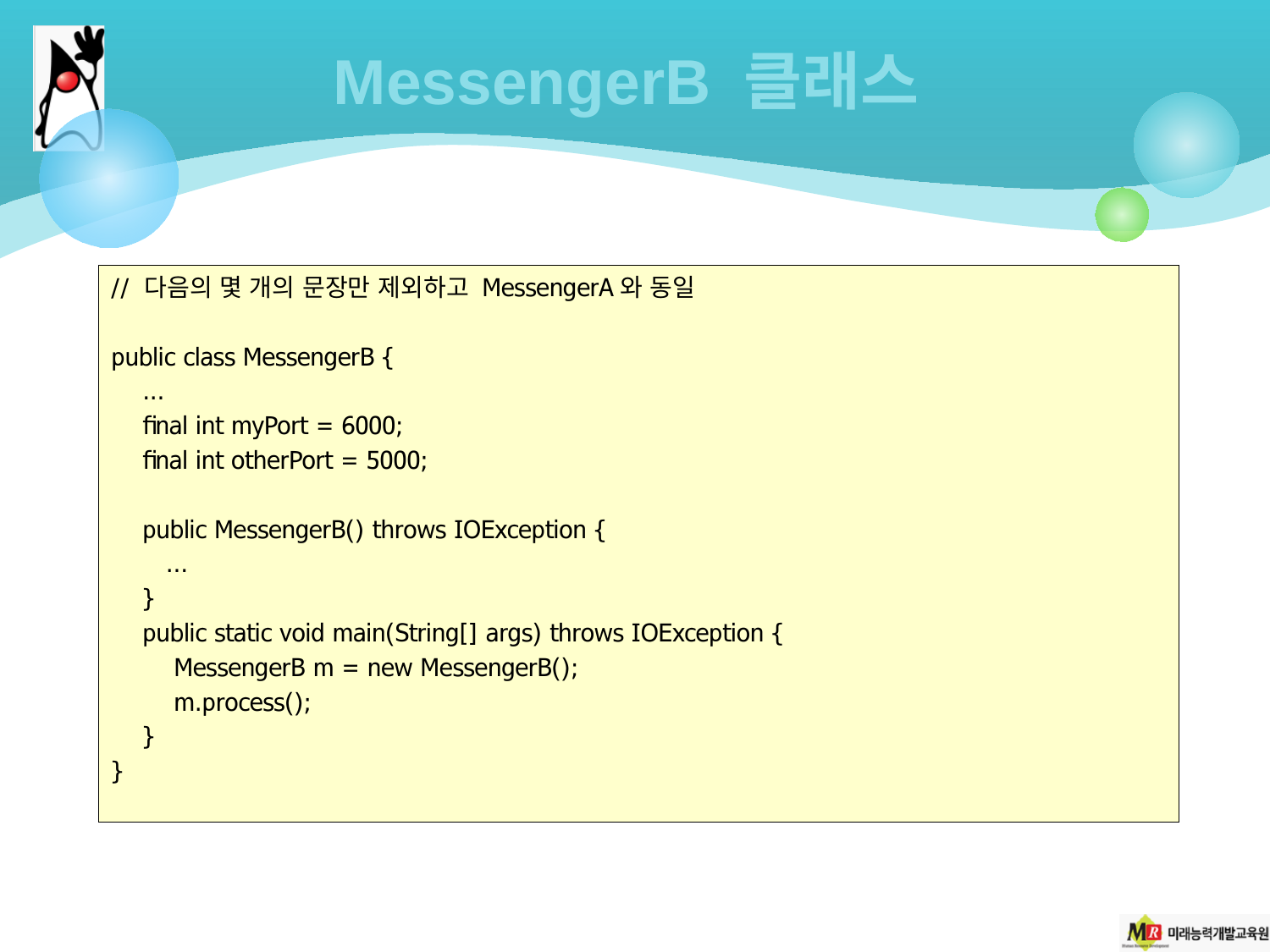

# MessengerB 클래스
// 다음의 몇 개의 문장만 제외하고 MessengerA와 동일

public class MessengerB {
    ...
    final int myPort = 6000;
    final int otherPort = 5000;

    public MessengerB() throws IOException {
       ...
    }
    public static void main(String[] args) throws IOException {
        MessengerB m = new MessengerB();
        m.process();
    }
}